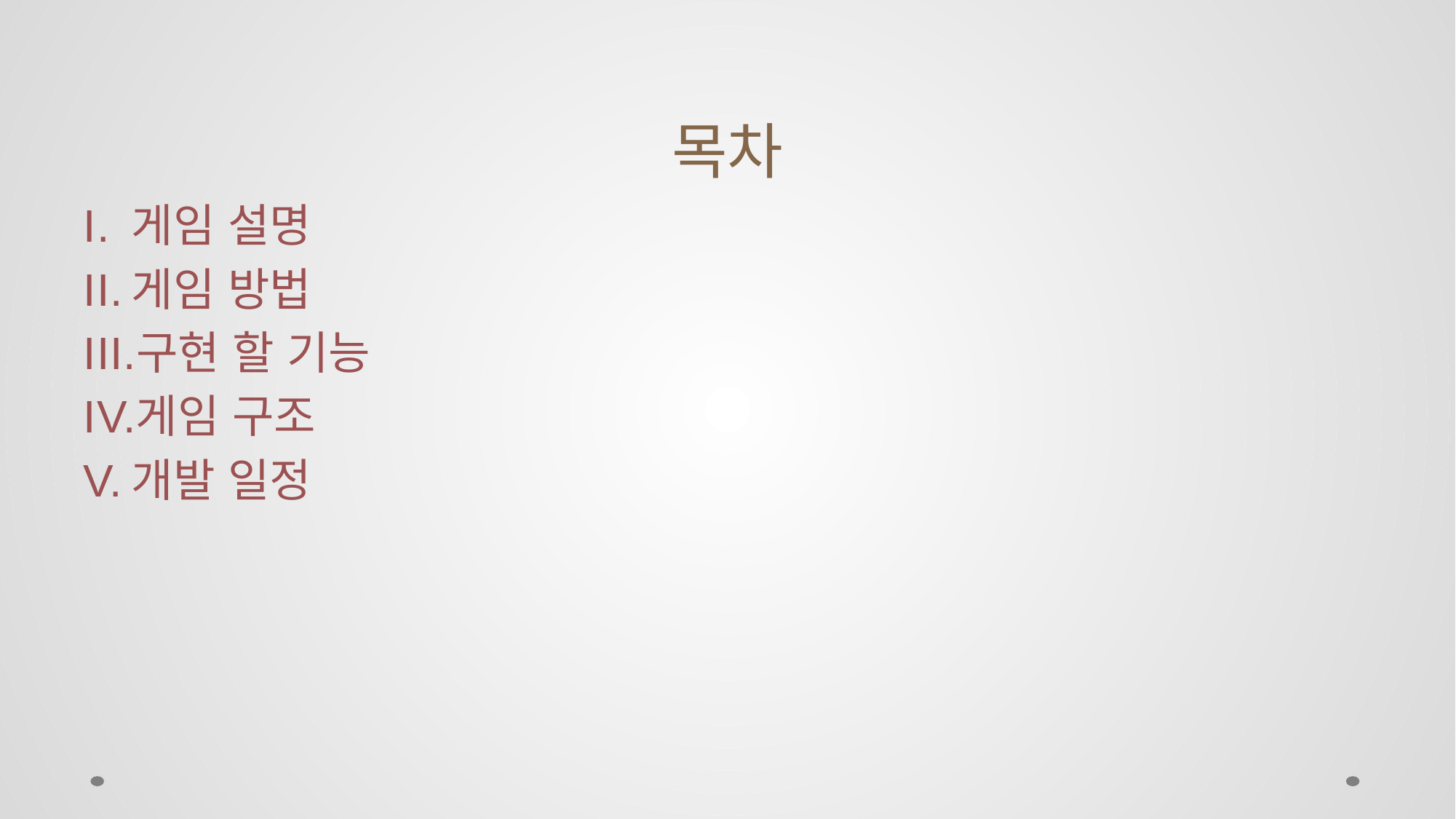

# 목차
게임 설명
게임 방법
구현 할 기능
게임 구조
개발 일정